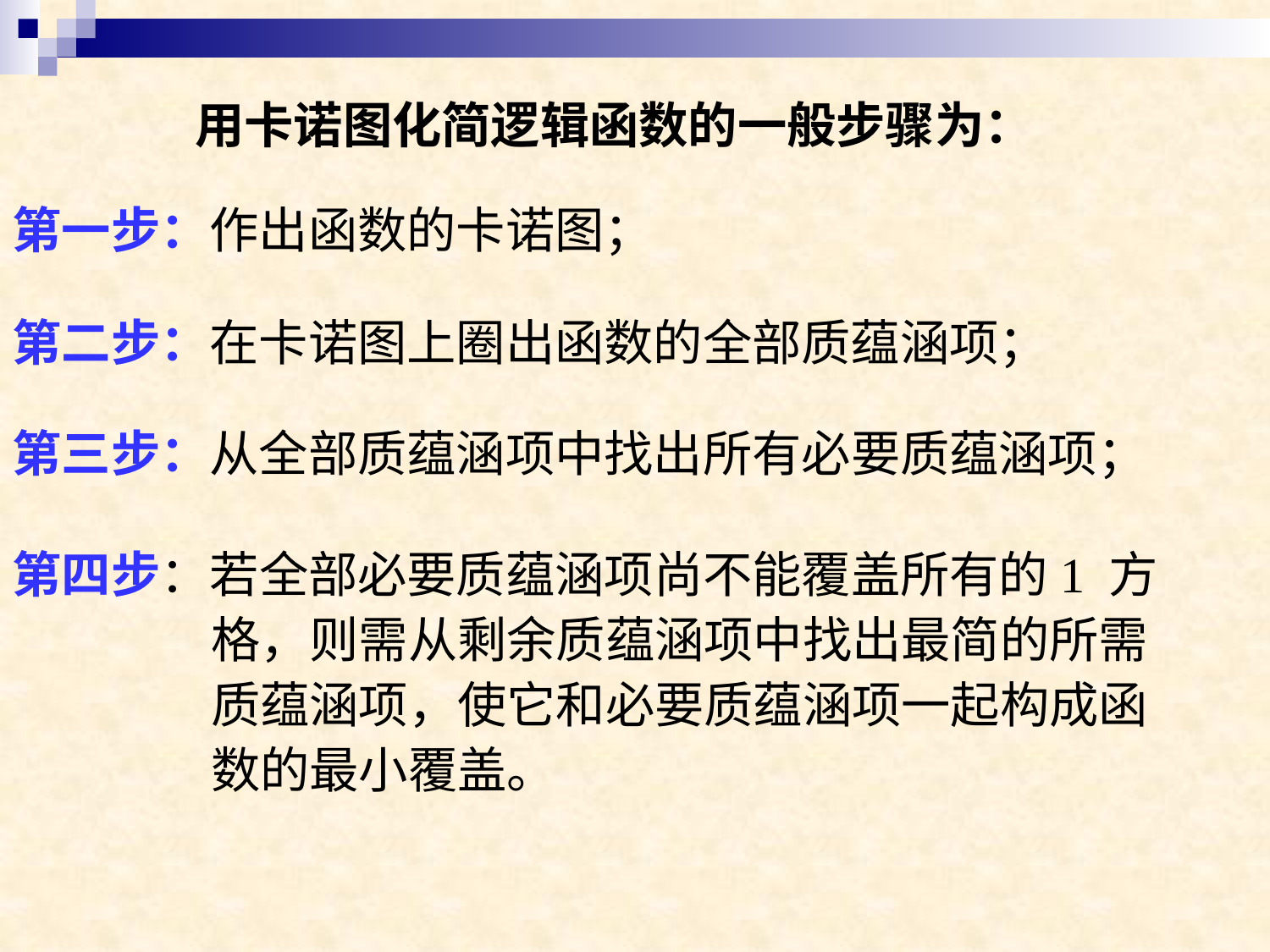

用卡诺图化简逻辑函数的一般步骤为：
第一步：作出函数的卡诺图；
第二步：在卡诺图上圈出函数的全部质蕴涵项；
第三步：从全部质蕴涵项中找出所有必要质蕴涵项；
第四步：若全部必要质蕴涵项尚不能覆盖所有的1 方格，则需从剩余质蕴涵项中找出最简的所需质蕴涵项，使它和必要质蕴涵项一起构成函数的最小覆盖。